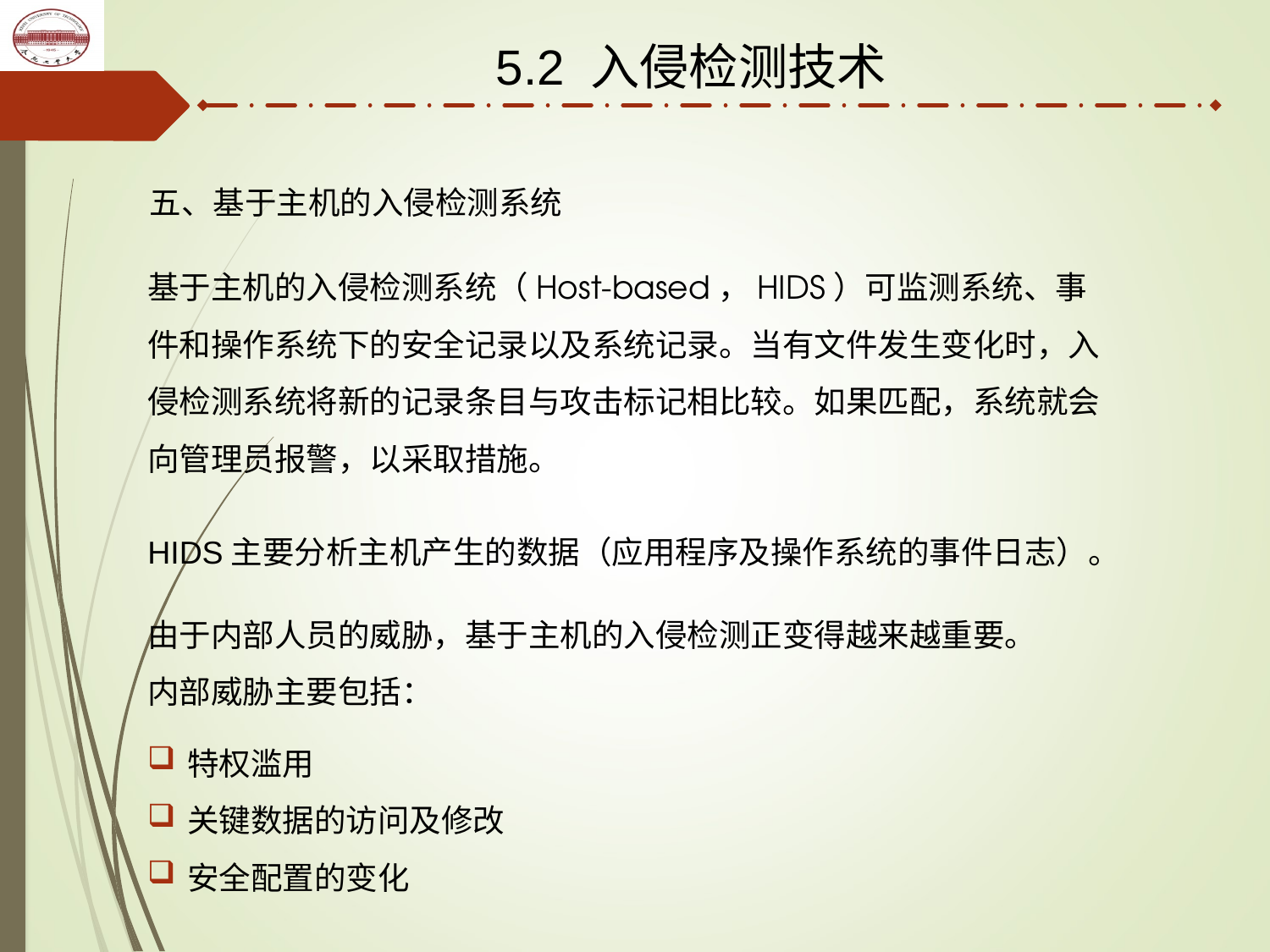

5.2 入侵检测技术
五、基于主机的入侵检测系统
基于主机的入侵检测系统（Host-based，HIDS）可监测系统、事件和操作系统下的安全记录以及系统记录。当有文件发生变化时，入侵检测系统将新的记录条目与攻击标记相比较。如果匹配，系统就会向管理员报警，以采取措施。
HIDS主要分析主机产生的数据（应用程序及操作系统的事件日志）。
由于内部人员的威胁，基于主机的入侵检测正变得越来越重要。
内部威胁主要包括：
特权滥用
关键数据的访问及修改
安全配置的变化